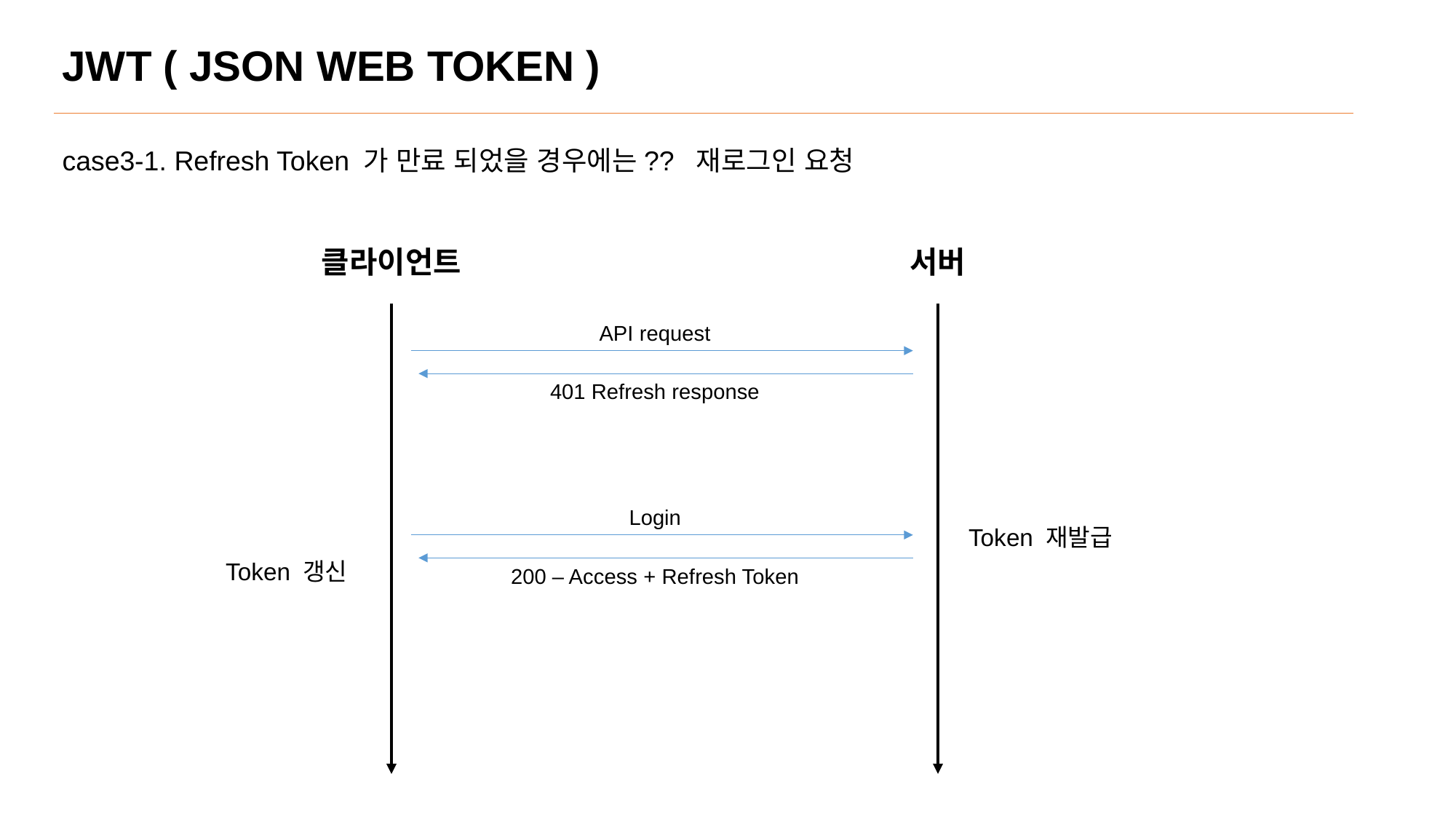

JWT ( JSON WEB TOKEN )
case3-1. Refresh Token 가 만료 되었을 경우에는??  재로그인 요청
클라이언트
서버
API request
401 Refresh response
Login
Token 재발급
Token 갱신
200 – Access + Refresh Token